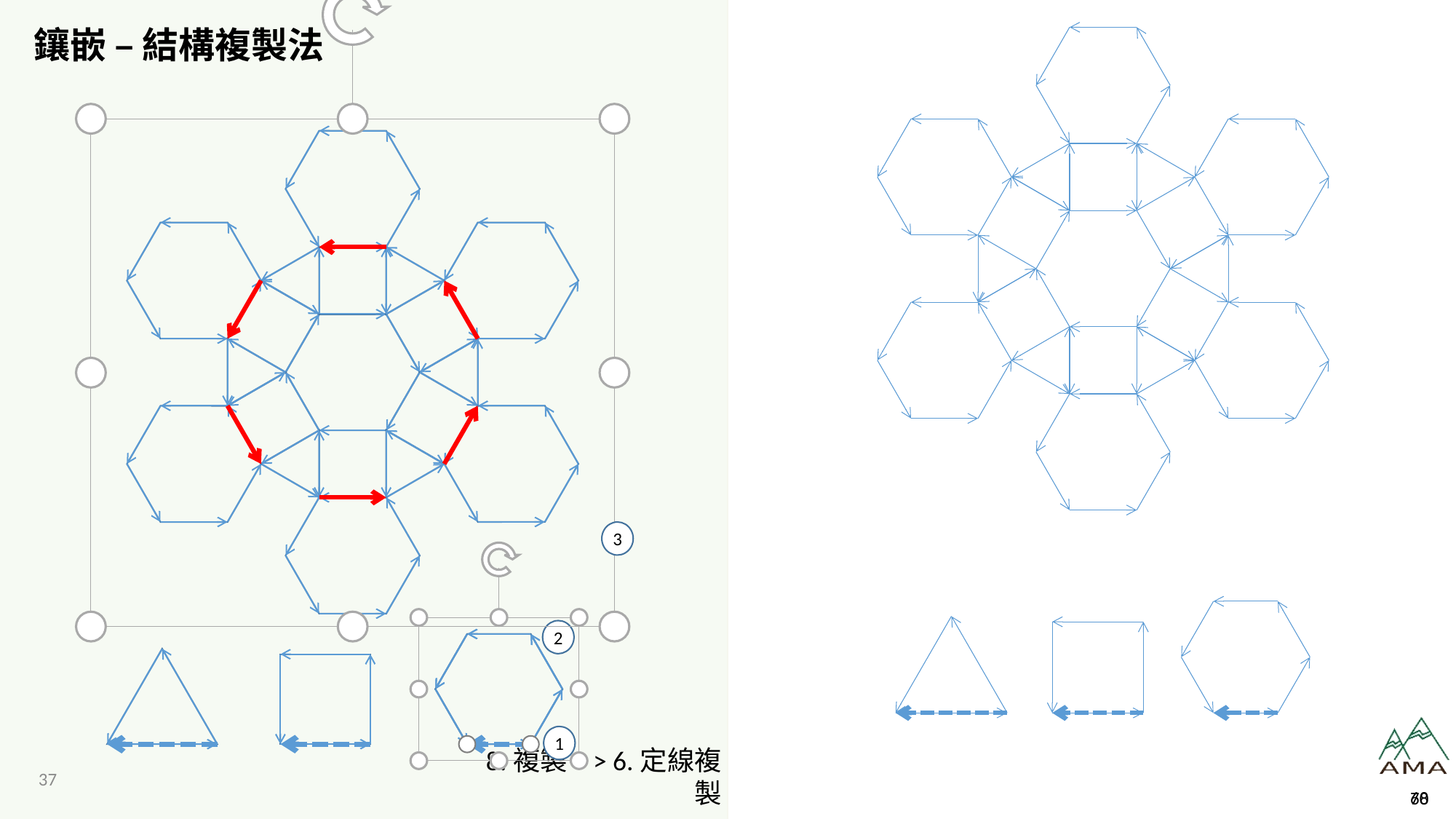

# 鑲嵌 – 結構複製法

3

2

1

8.複製   > 6.定線複製
68
70